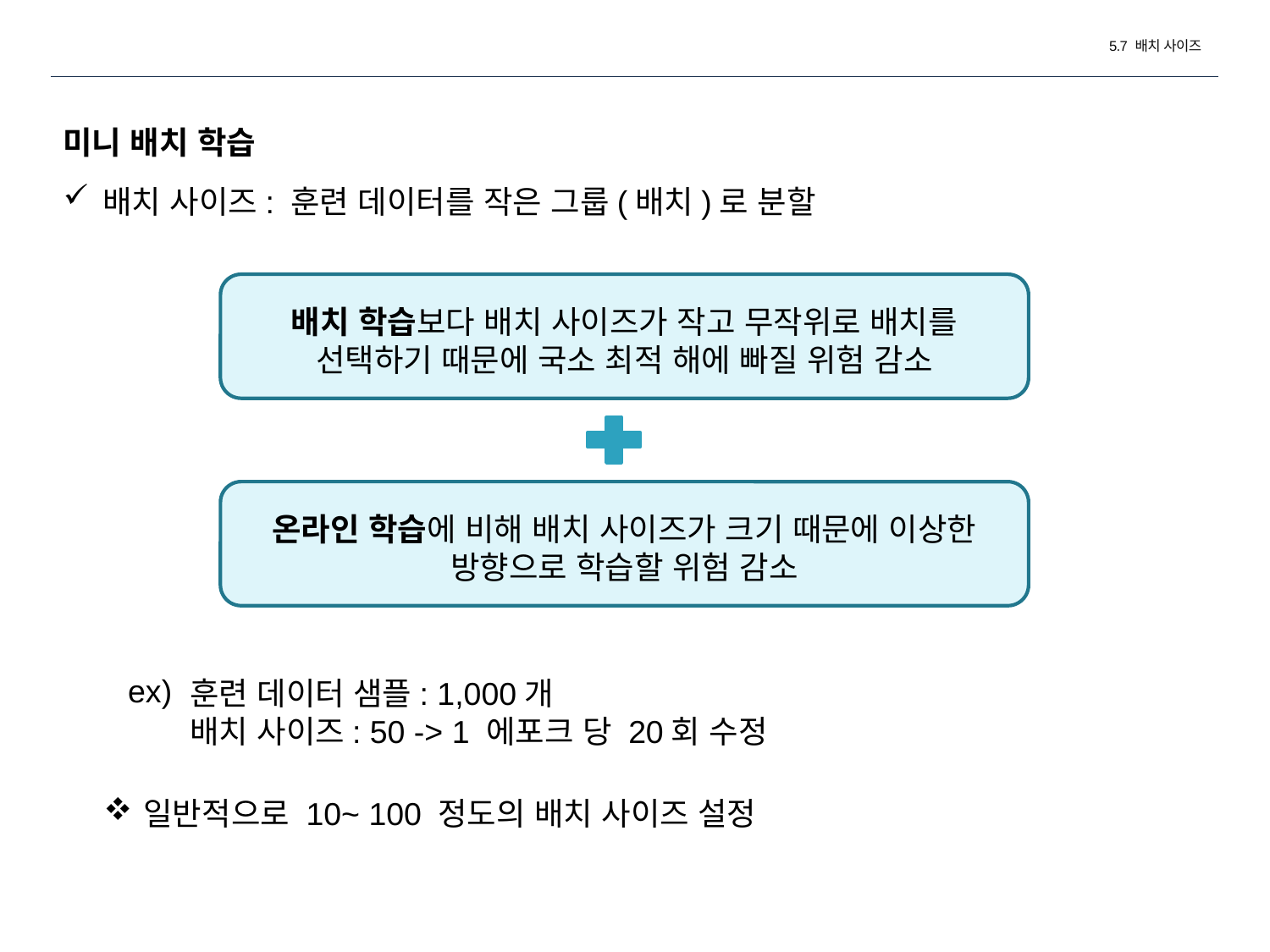

5.7 배치 사이즈
미니 배치 학습

배치 사이즈: 훈련 데이터를 작은 그룹(배치)로 분할

배치 학습보다 배치 사이즈가 작고 무작위로 배치를 선택하기 때문에 국소 최적 해에 빠질 위험 감소

온라인 학습에 비해 배치 사이즈가 크기 때문에 이상한 방향으로 학습할 위험 감소

ex)
훈련 데이터 샘플: 1,000개
배치 사이즈: 50 -> 1 에포크 당 20회 수정
일반적으로 10~ 100 정도의 배치 사이즈 설정